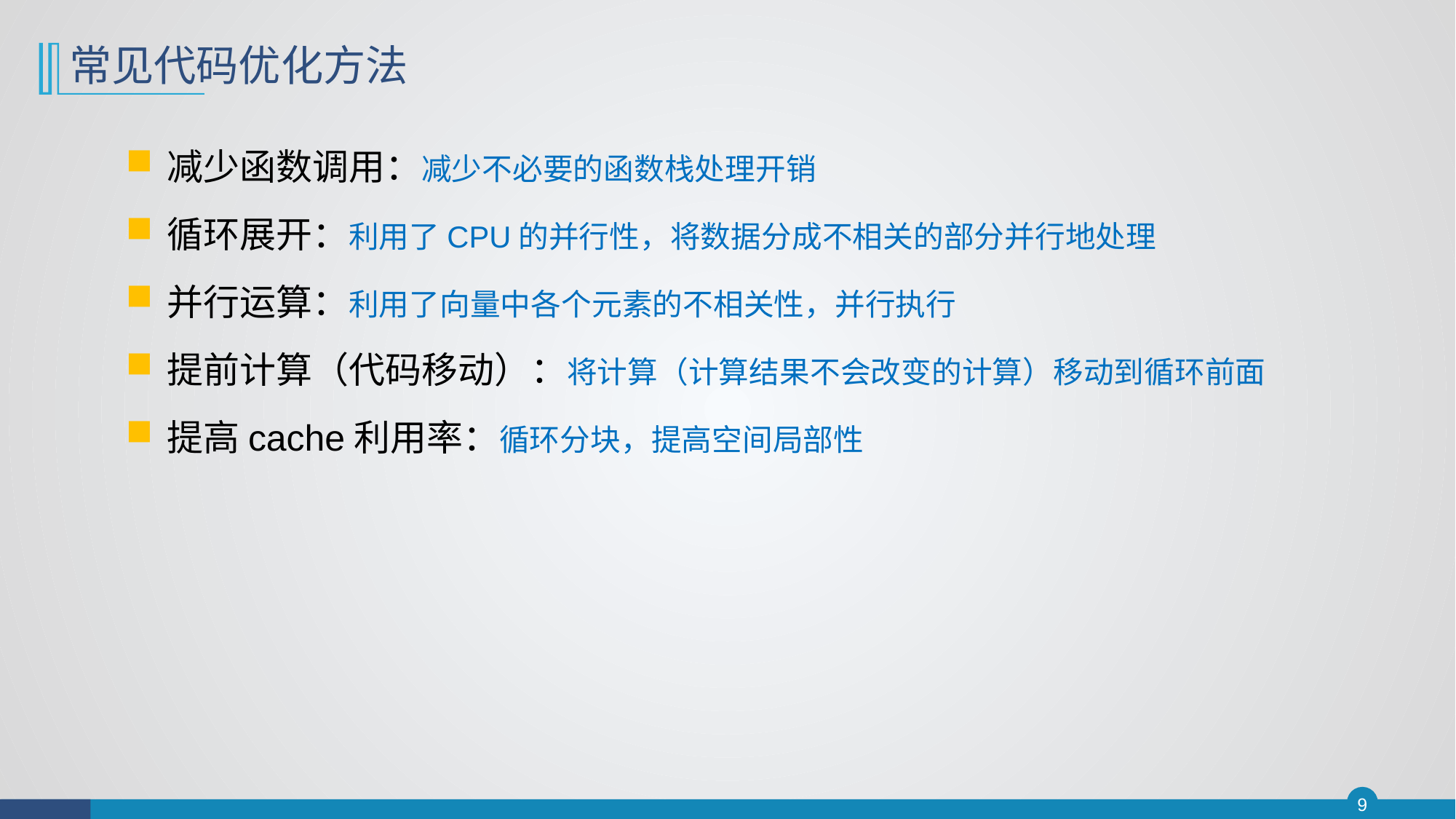

# 常见代码优化方法
减少函数调用：减少不必要的函数栈处理开销
循环展开：利用了CPU的并行性，将数据分成不相关的部分并行地处理
并行运算：利用了向量中各个元素的不相关性，并行执行
提前计算（代码移动）：将计算（计算结果不会改变的计算）移动到循环前面
提高cache利用率：循环分块，提高空间局部性